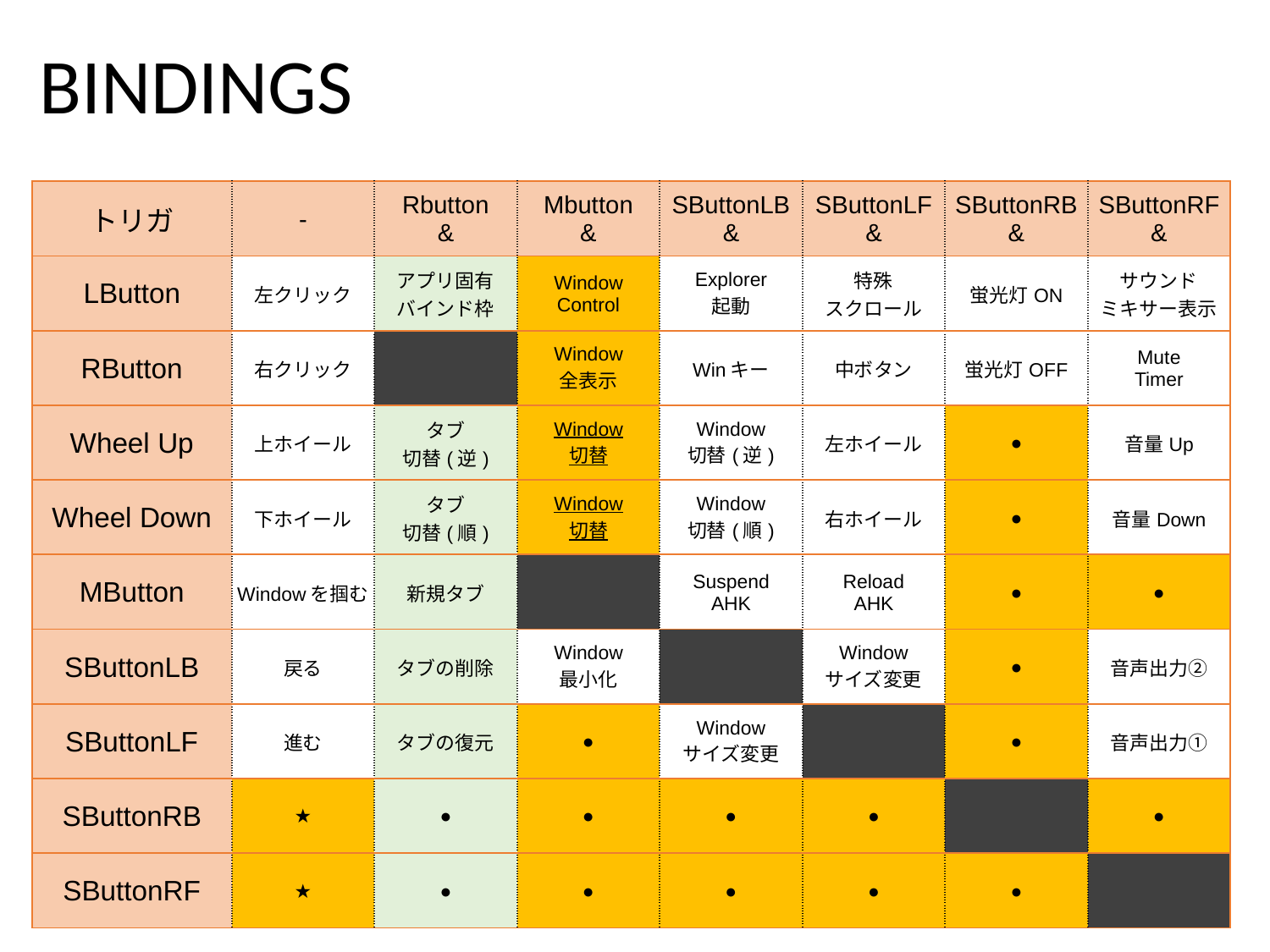

# BINDINGS
| トリガ | - | Rbutton & | Mbutton & | SButtonLB & | SButtonLF & | SButtonRB & | SButtonRF & |
| --- | --- | --- | --- | --- | --- | --- | --- |
| LButton | 左クリック | アプリ固有 バインド枠 | Window Control | Explorer 起動 | 特殊 スクロール | 蛍光灯ON | サウンド ミキサー表示 |
| RButton | 右クリック |  | Window 全表示 | Winキー | 中ボタン | 蛍光灯OFF | Mute Timer |
| Wheel Up | 上ホイール | タブ 切替(逆) | Window 切替 | Window 切替(逆) | 左ホイール | ● | 音量Up |
| Wheel Down | 下ホイール | タブ 切替(順) | Window 切替 | Window 切替(順) | 右ホイール | ● | 音量Down |
| MButton | Windowを掴む | 新規タブ |  | Suspend AHK | Reload AHK | ● | ● |
| SButtonLB | 戻る | タブの削除 | Window 最小化 |  | Window サイズ変更 | ● | 音声出力② |
| SButtonLF | 進む | タブの復元 | ● | Window サイズ変更 |  | ● | 音声出力① |
| SButtonRB | ★ | ● | ● | ● | ● |  | ● |
| SButtonRF | ★ | ● | ● | ● | ● | ● |  |